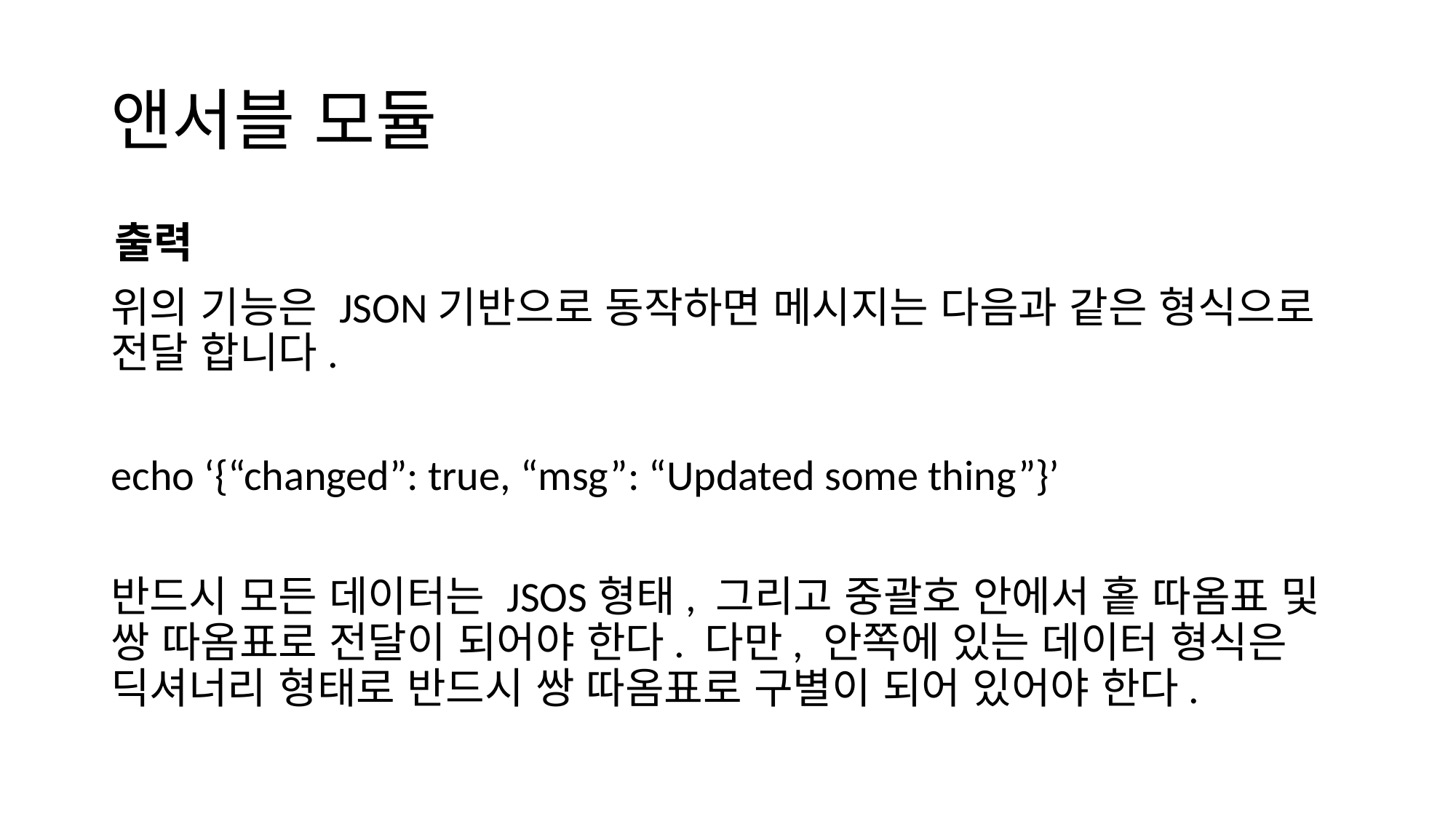

# 앤서블 모듈
출력
위의 기능은 JSON기반으로 동작하면 메시지는 다음과 같은 형식으로 전달 합니다.

echo ‘{“changed”: true, “msg”: “Updated some thing”}’

반드시 모든 데이터는 JSOS형태, 그리고 중괄호 안에서 홑 따옴표 및 쌍 따옴표로 전달이 되어야 한다. 다만, 안쪽에 있는 데이터 형식은 딕셔너리 형태로 반드시 쌍 따옴표로 구별이 되어 있어야 한다.